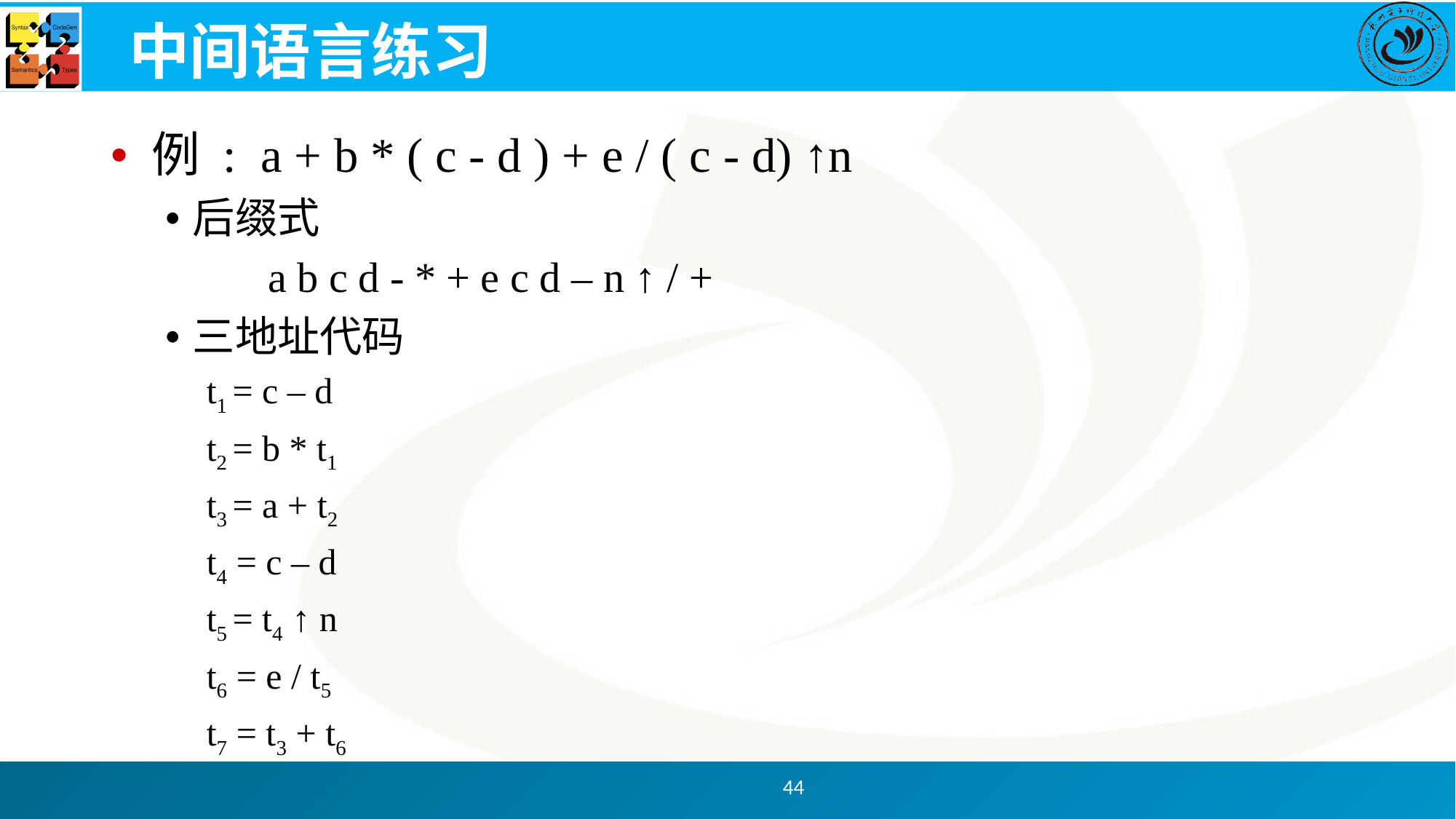

# 中间语言练习
例 :  a + b * ( c - d ) + e / ( c - d) ↑n
后缀式
           a b c d - * + e c d – n ↑ / +
三地址代码
t1 = c – d
t2 = b * t1
t3 = a + t2
t4 = c – d
t5 = t4 ↑ n
t6 = e / t5
t7 = t3 + t6
44